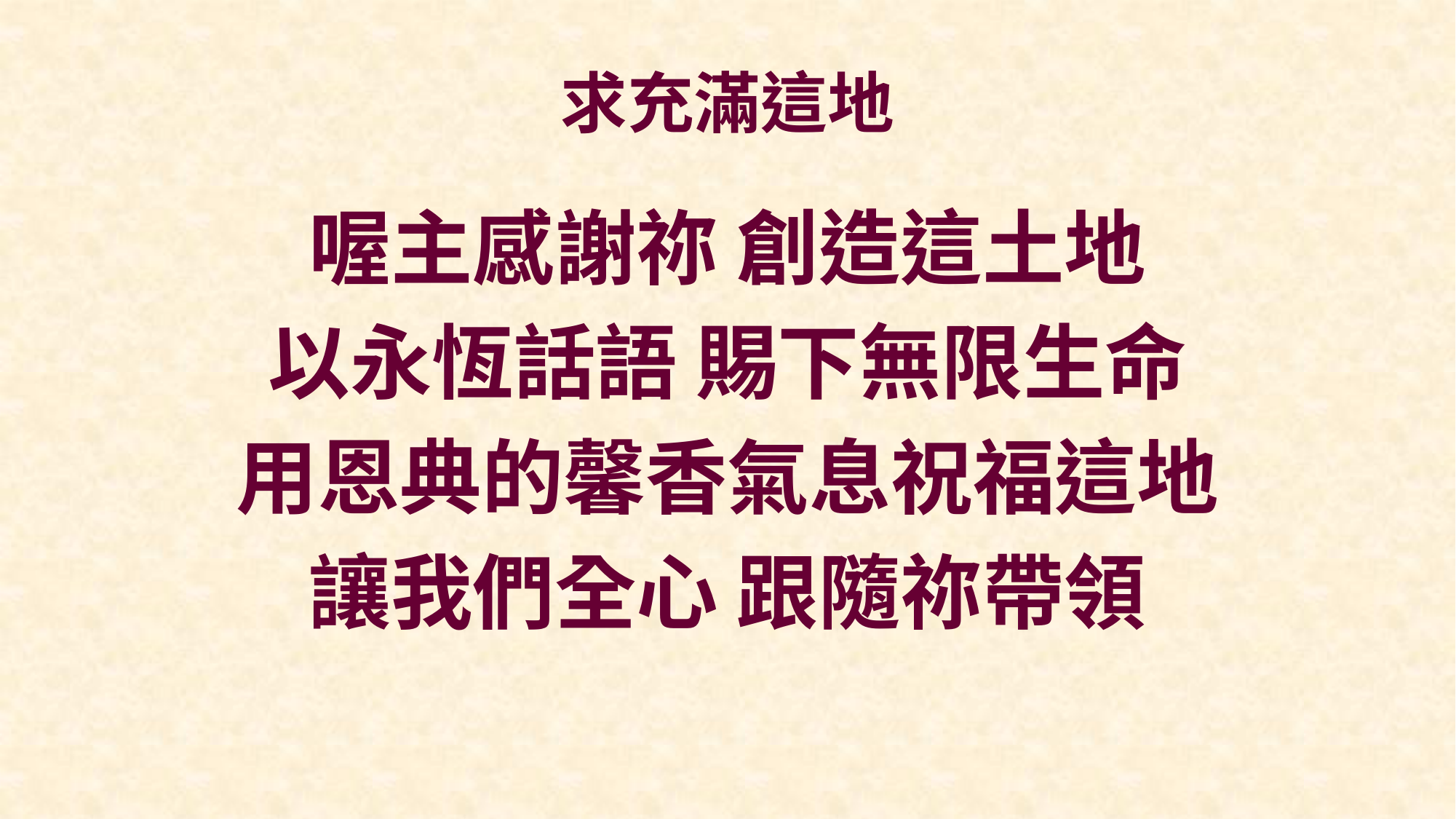

# 求充滿這地
喔主感謝祢 創造這土地
以永恆話語 賜下無限生命
用恩典的馨香氣息祝福這地
讓我們全心 跟隨祢帶領